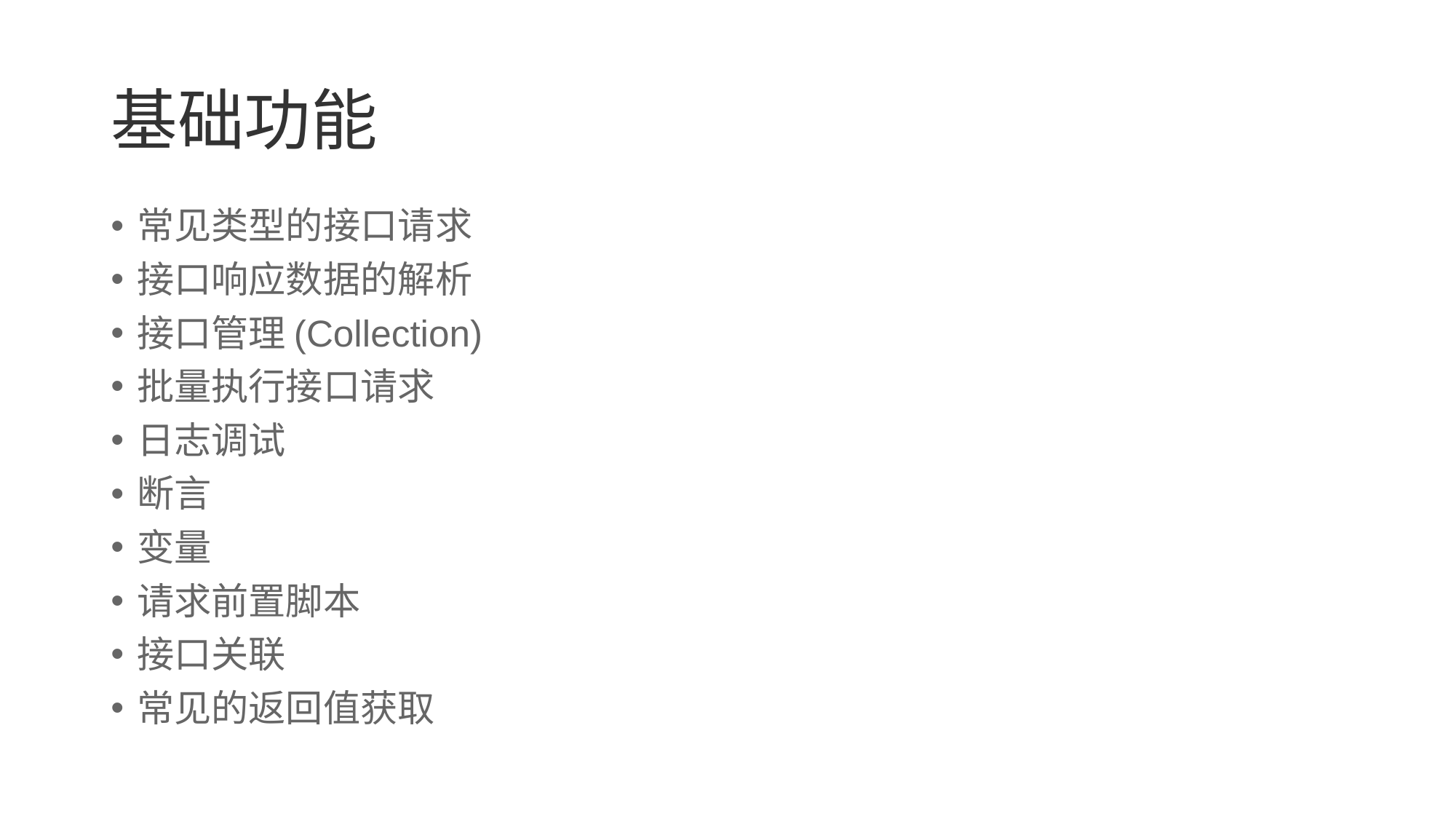

# 基础功能
常见类型的接口请求
接口响应数据的解析
接口管理(Collection)
批量执行接口请求
日志调试
断言
变量
请求前置脚本
接口关联
常见的返回值获取